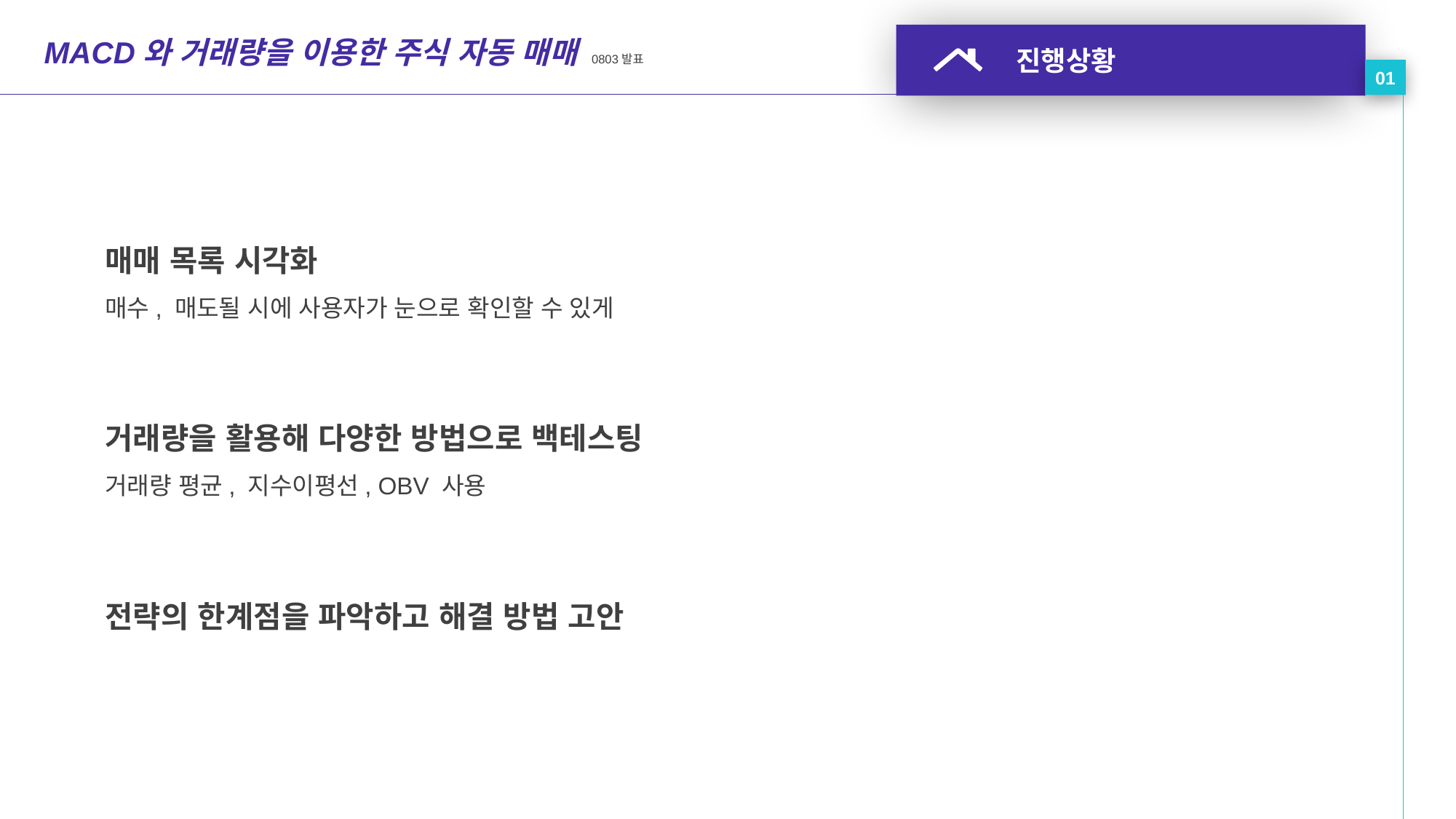

진행상황

01
MACD와 거래량을 이용한 주식 자동 매매  0803발표
매매 목록 시각화
매수, 매도될 시에 사용자가 눈으로 확인할 수 있게
거래량을 활용해 다양한 방법으로 백테스팅
거래량 평균, 지수이평선, OBV 사용
전략의 한계점을 파악하고 해결 방법 고안